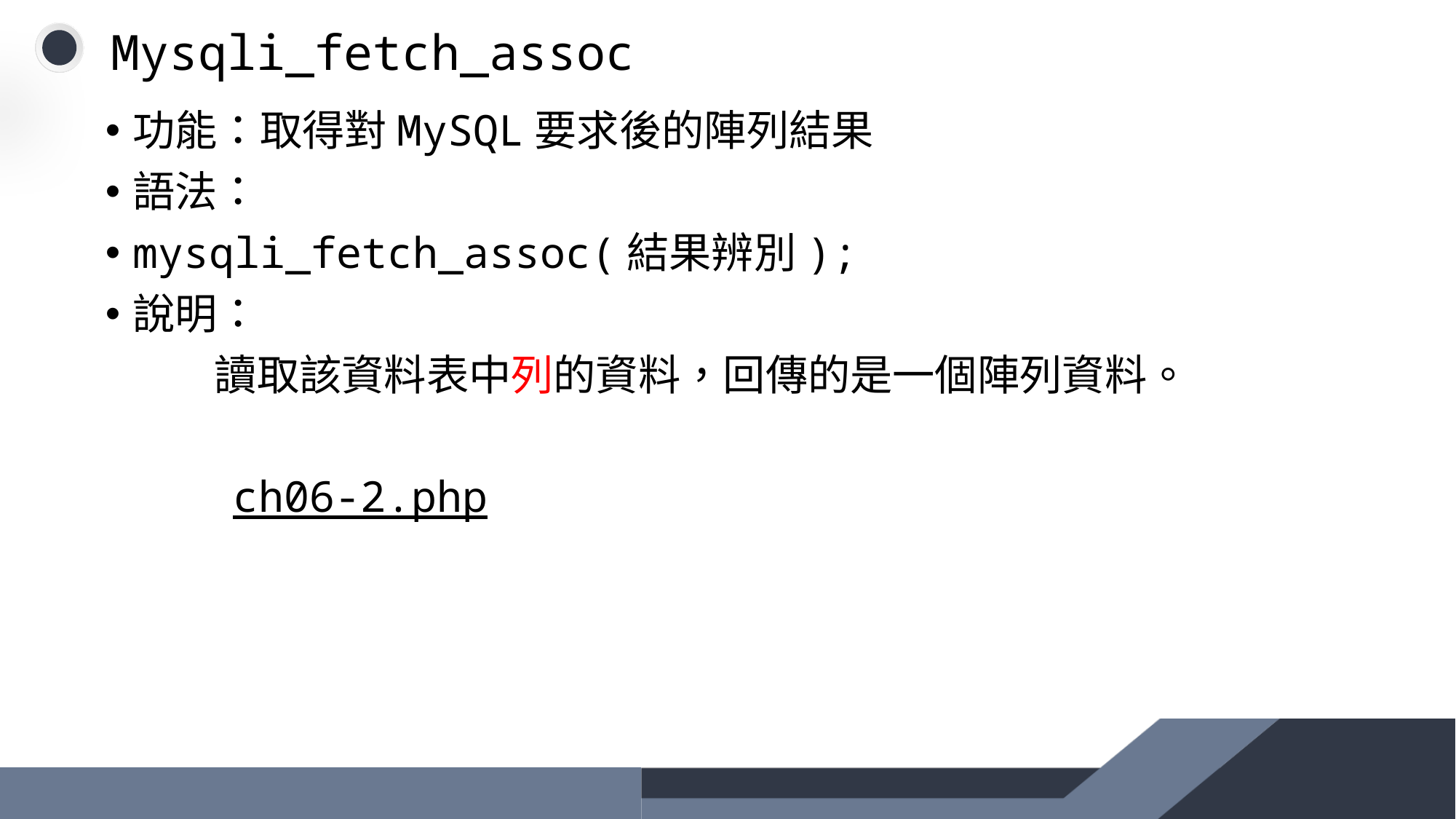

# Mysqli_fetch_assoc
功能：取得對MySQL要求後的陣列結果
語法：
mysqli_fetch_assoc(結果辨別);
說明：
	讀取該資料表中列的資料，回傳的是一個陣列資料。

     ch06-2.php